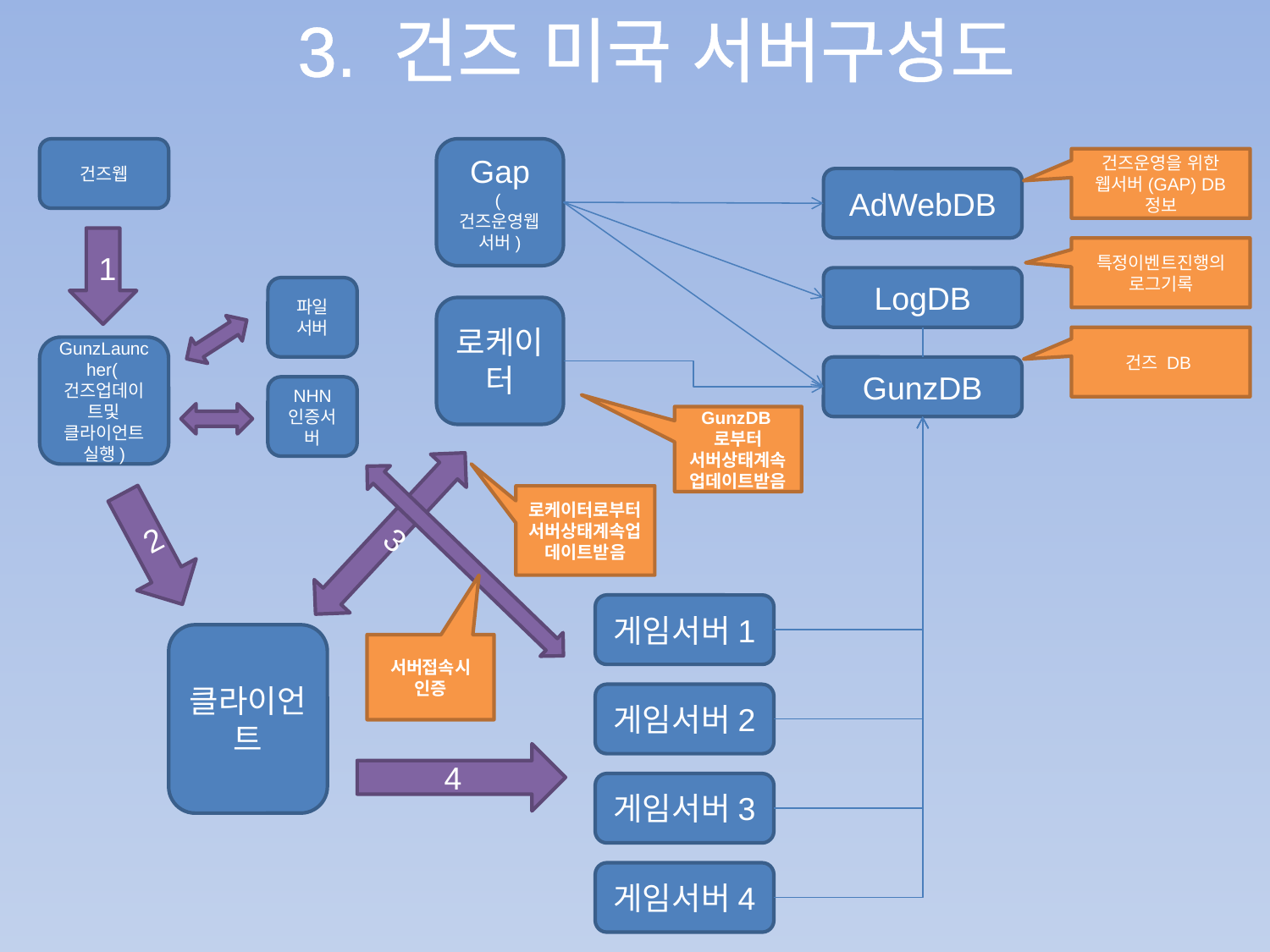

3. 건즈 미국 서버구성도
건즈웹
Gap
(건즈운영웹서버)
건즈운영을 위한 웹서버(GAP) DB 정보
AdWebDB
1
특정이벤트진행의 로그기록
LogDB
파일 서버
로케이터

건즈 DB
GunzLauncher(건즈업데이트및 클라이언트실행)
GunzDB

NHN 인증서버

GunzDB로부터 서버상태계속업데이트받음
3

2
로케이터로부터 서버상태계속업데이트받음
게임서버1
클라이언트
서버접속시 인증
게임서버2
4
게임서버3
게임서버4